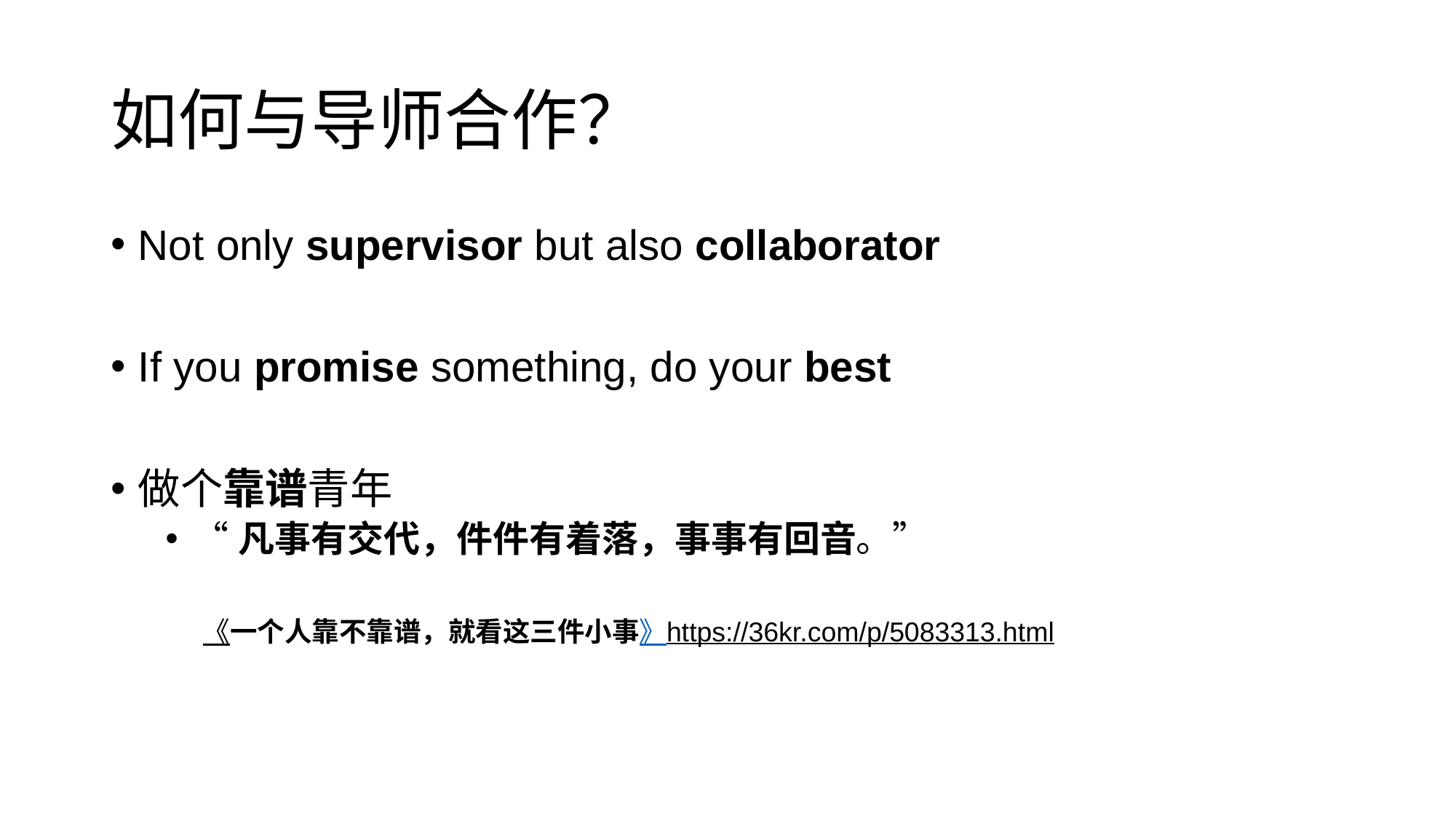

# 如何与导师合作？
Not only supervisor but also collaborator

If you promise something, do your best

做个靠谱青年
“凡事有交代，件件有着落，事事有回音。”
《一个人靠不靠谱，就看这三件小事》https://36kr.com/p/5083313.html